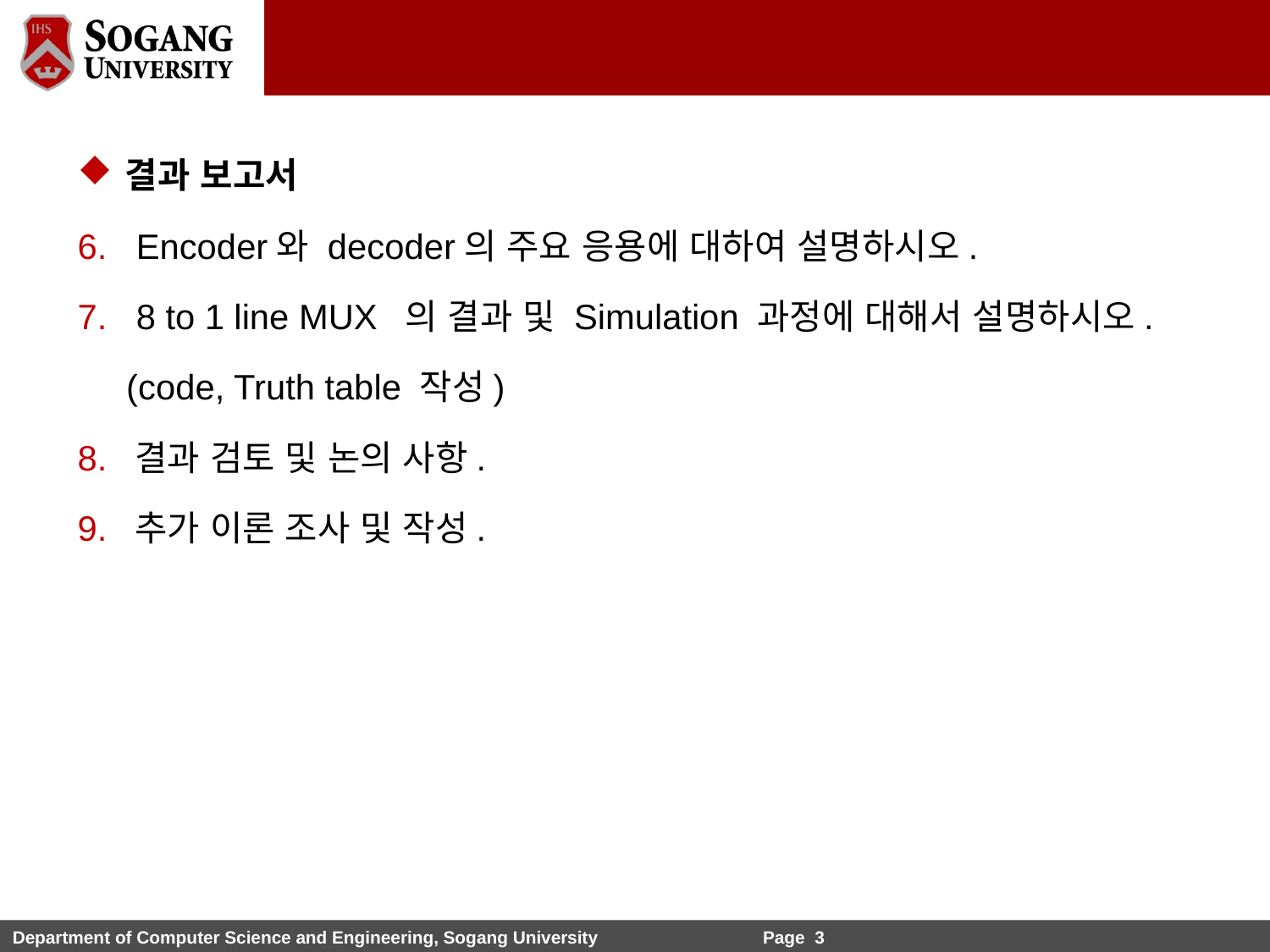

결과 보고서
6.   Encoder와 decoder의 주요 응용에 대하여 설명하시오.
7.   8 to 1 line MUX  의 결과 및 Simulation 과정에 대해서 설명하시오.
     (code, Truth table 작성)
8.  결과 검토 및 논의 사항.
9.  추가 이론 조사 및 작성.